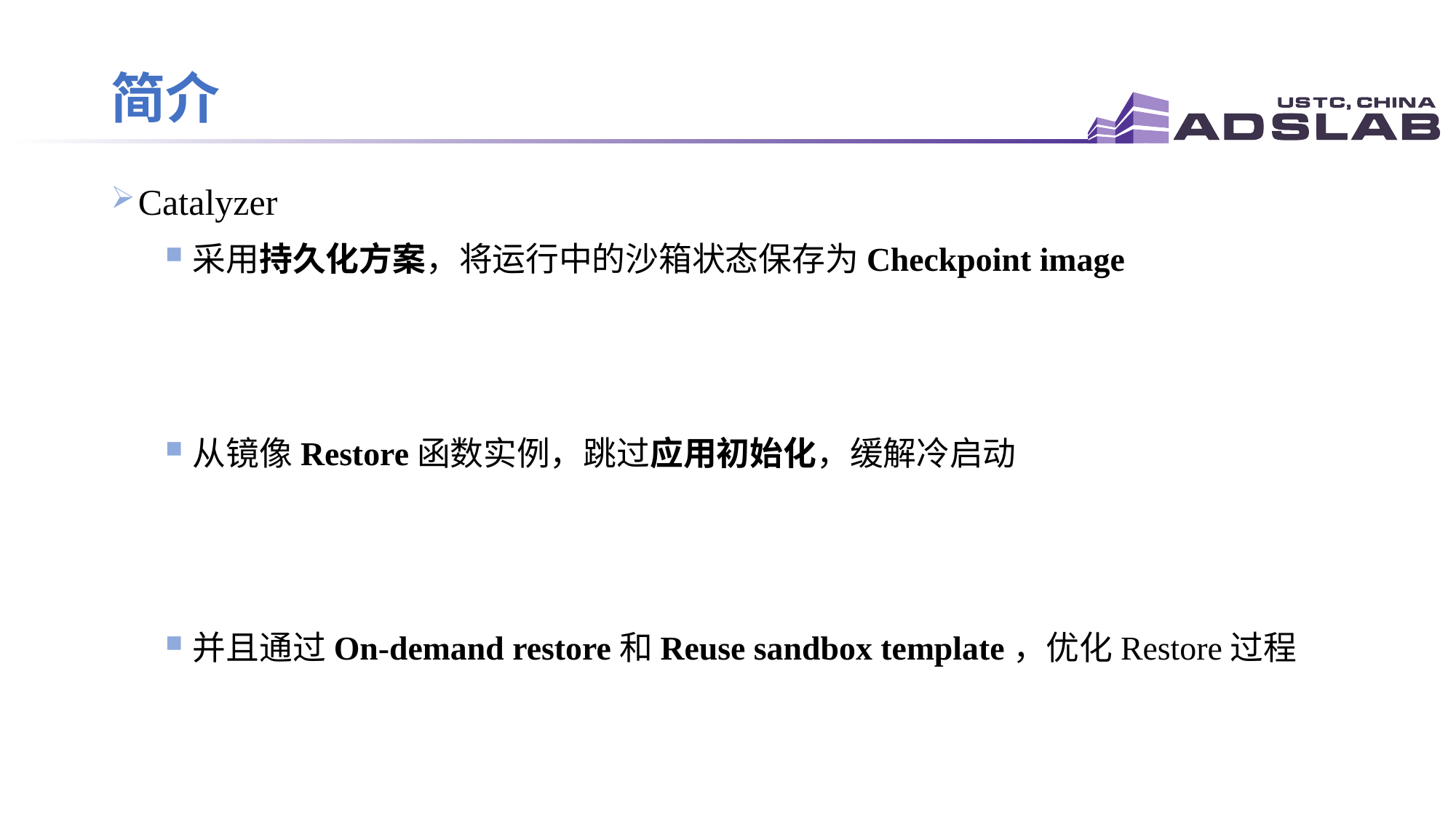

# 简介
Catalyzer
采用持久化方案，将运行中的沙箱状态保存为Checkpoint image

从镜像Restore函数实例，跳过应用初始化，缓解冷启动

并且通过On-demand restore和Reuse sandbox template，优化Restore过程